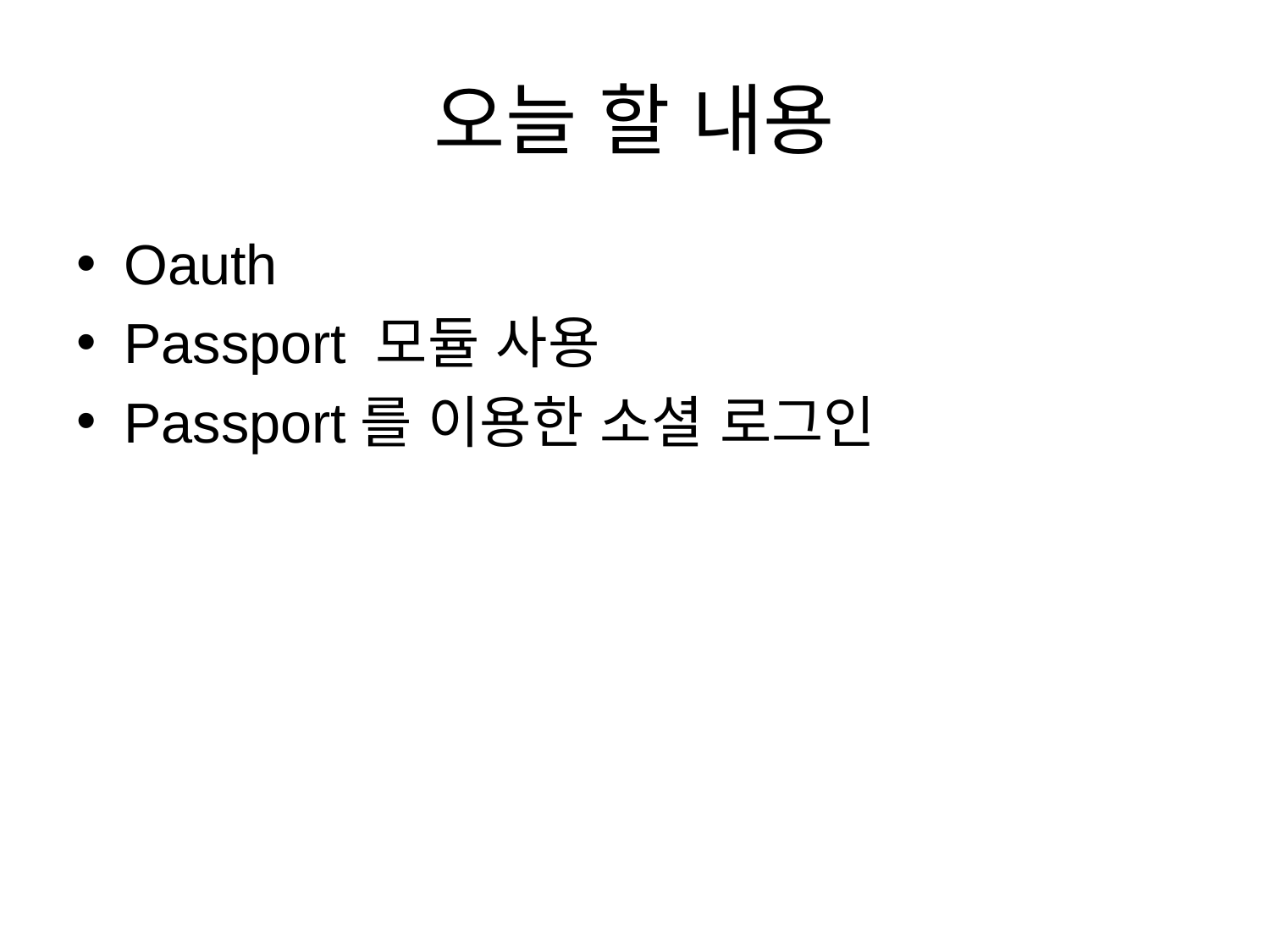

# 오늘 할 내용
Oauth
Passport 모듈 사용
Passport를 이용한 소셜 로그인